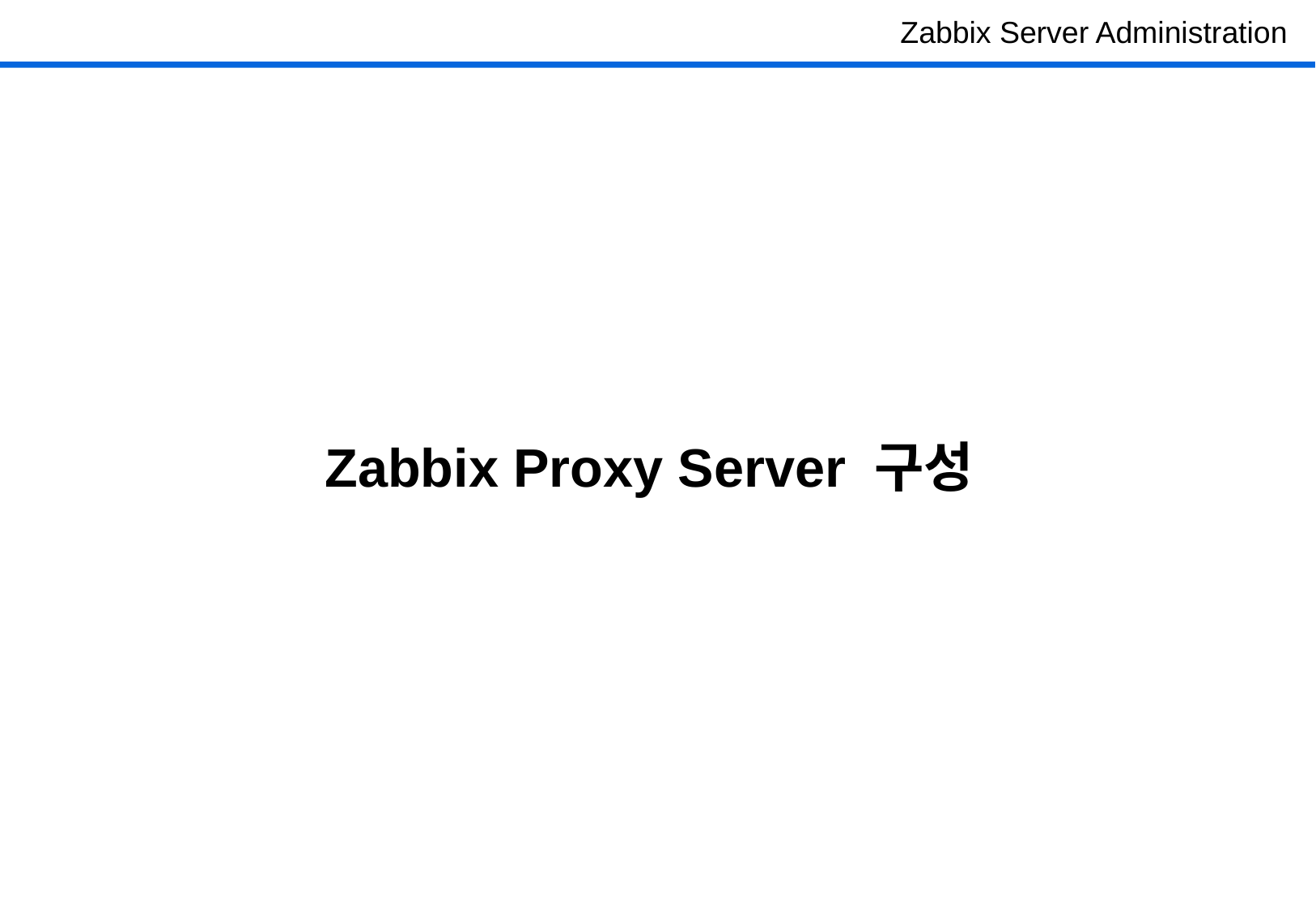

Zabbix Server Administration
Zabbix Proxy Server 구성